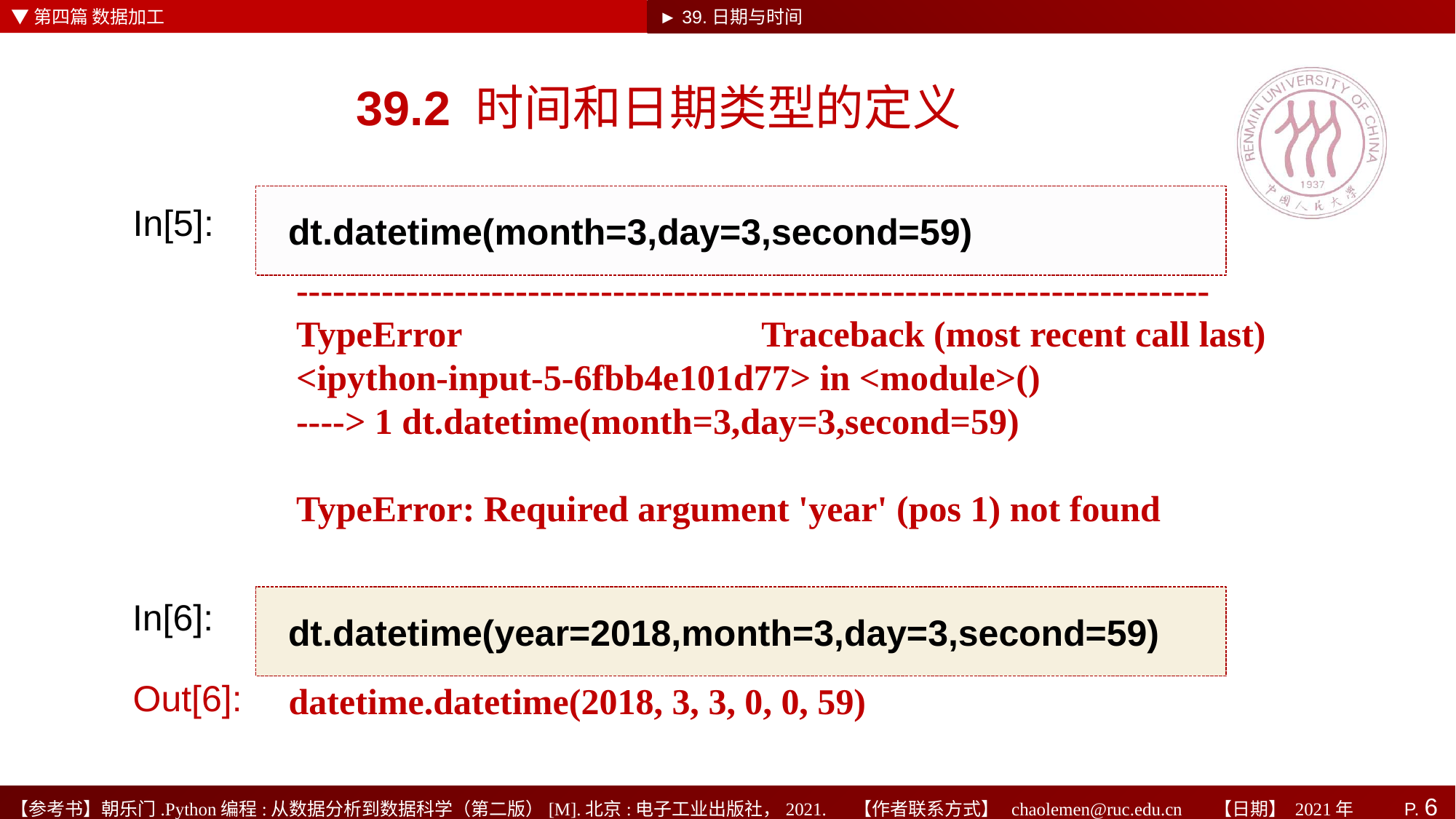

▼第四篇 数据加工
► 39.日期与时间
# 39.2 时间和日期类型的定义
dt.datetime(month=3,day=3,second=59)
In[5]:
---------------------------------------------------------------------------
TypeError                                 Traceback (most recent call last)
<ipython-input-5-6fbb4e101d77> in <module>()
----> 1 dt.datetime(month=3,day=3,second=59)

TypeError: Required argument 'year' (pos 1) not found

dt.datetime(year=2018,month=3,day=3,second=59)
In[6]:
datetime.datetime(2018, 3, 3, 0, 0, 59)
Out[6]: